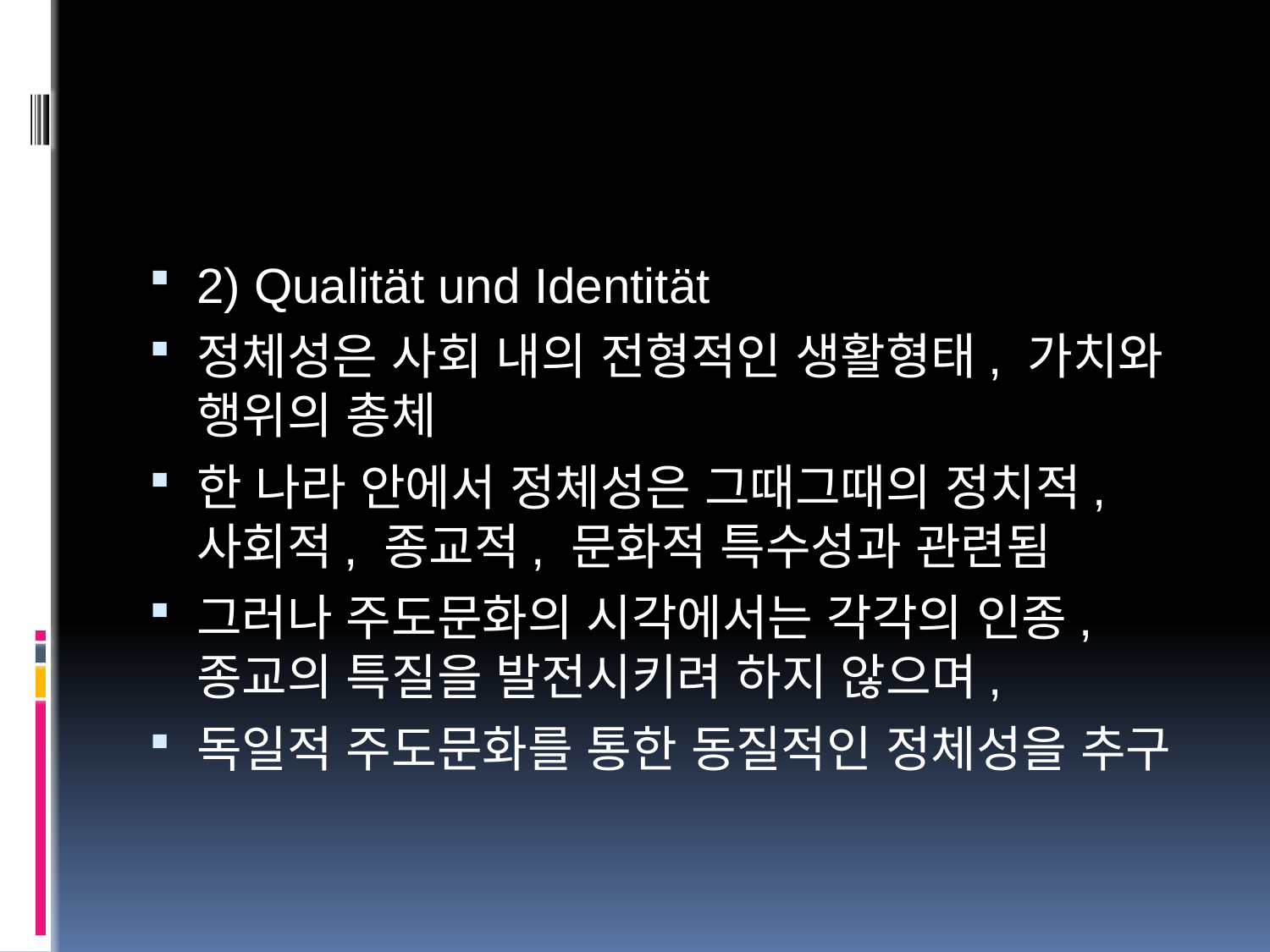

#
2) Qualität und Identität
정체성은 사회 내의 전형적인 생활형태, 가치와 행위의 총체
한 나라 안에서 정체성은 그때그때의 정치적, 사회적, 종교적, 문화적 특수성과 관련됨
그러나 주도문화의 시각에서는 각각의 인종, 종교의 특질을 발전시키려 하지 않으며,
독일적 주도문화를 통한 동질적인 정체성을 추구